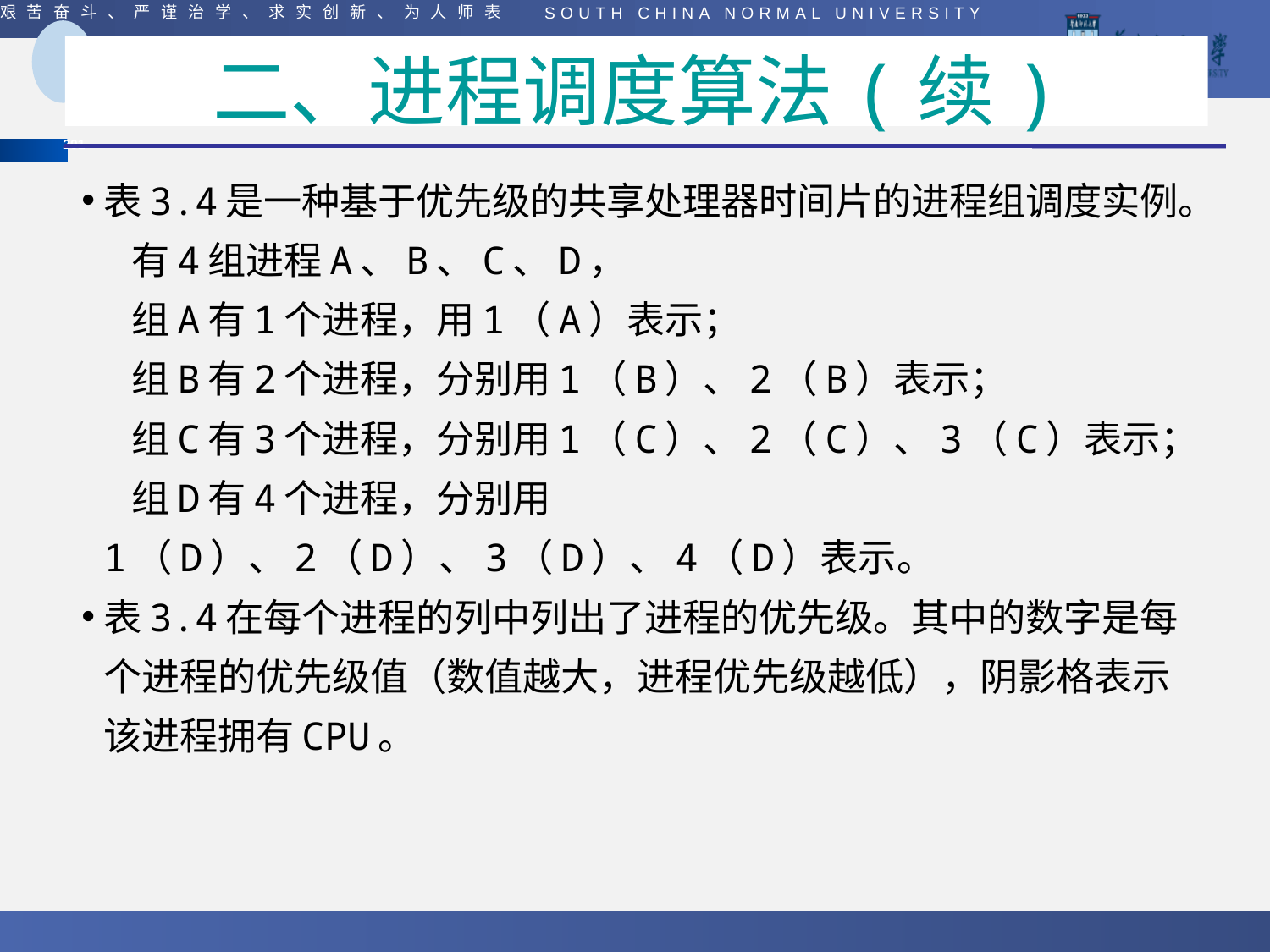

#
二、进程调度算法(续)
表3.4是一种基于优先级的共享处理器时间片的进程组调度实例。
     有4组进程A、B、C、D，
     组A有1个进程，用1（A）表示；
     组B有2个进程，分别用1（B）、2（B）表示；
     组C有3个进程，分别用1（C）、2（C）、3（C）表示；
     组D有4个进程，分别用1（D）、2（D）、3（D）、4（D）表示。
表3.4在每个进程的列中列出了进程的优先级。其中的数字是每个进程的优先级值（数值越大，进程优先级越低），阴影格表示该进程拥有CPU。

201